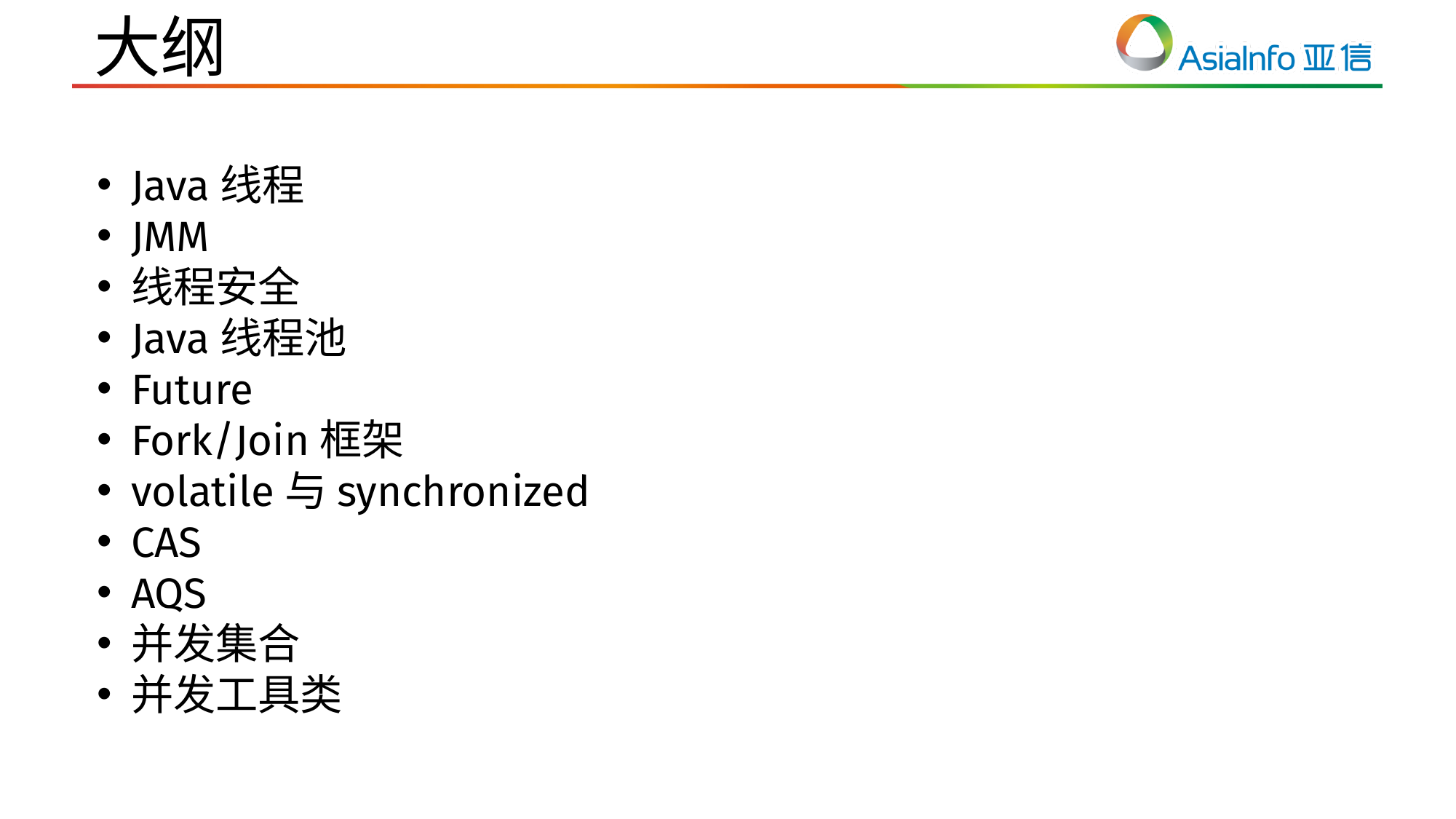

大纲

Java线程
JMM
线程安全
Java线程池
Future
Fork/Join框架
volatile与synchronized
CAS
AQS
并发集合
并发工具类